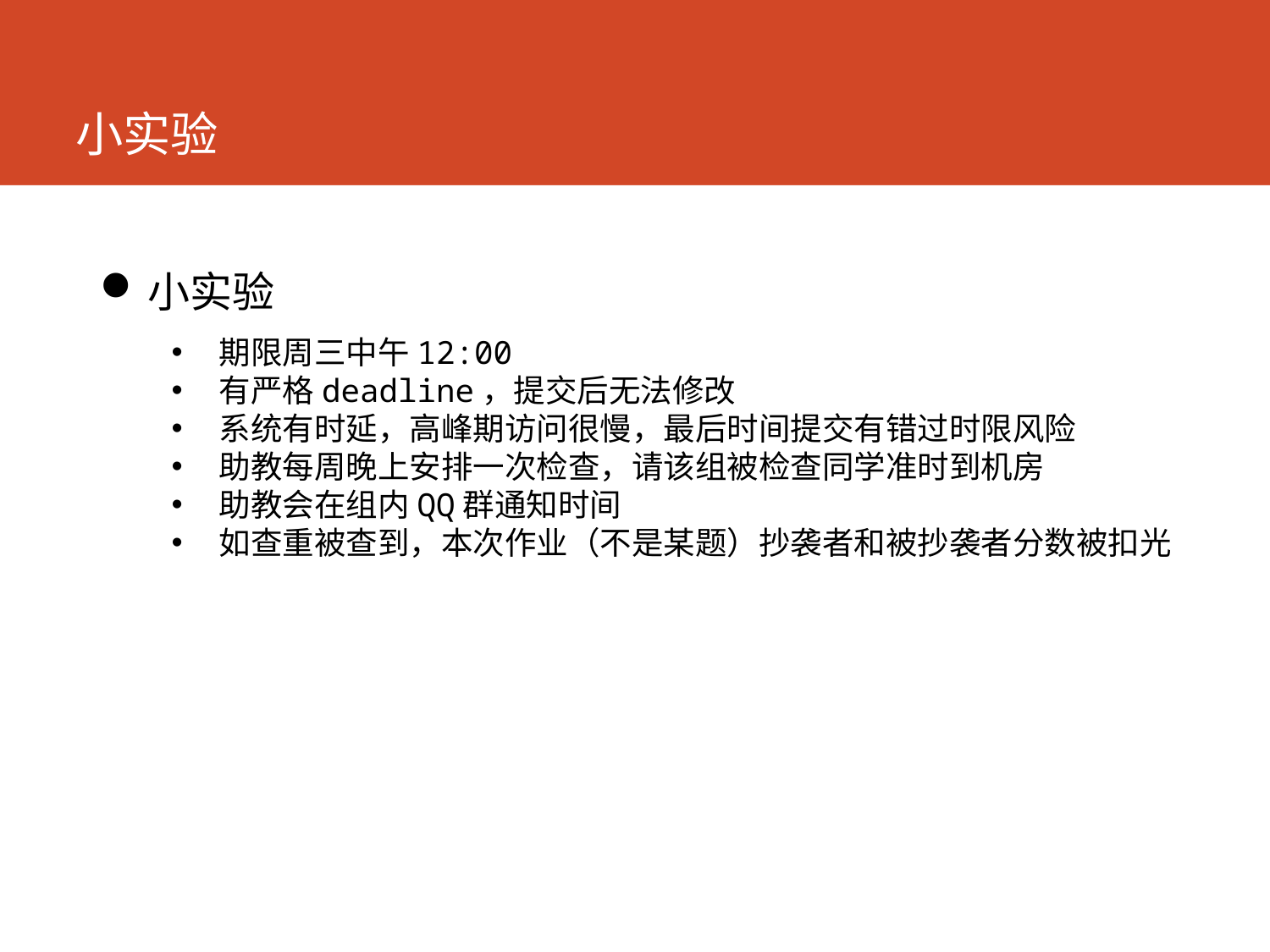

# 小实验
小实验
期限周三中午12:00
有严格deadline，提交后无法修改
系统有时延，高峰期访问很慢，最后时间提交有错过时限风险
助教每周晚上安排一次检查，请该组被检查同学准时到机房
助教会在组内QQ群通知时间
如查重被查到，本次作业（不是某题）抄袭者和被抄袭者分数被扣光